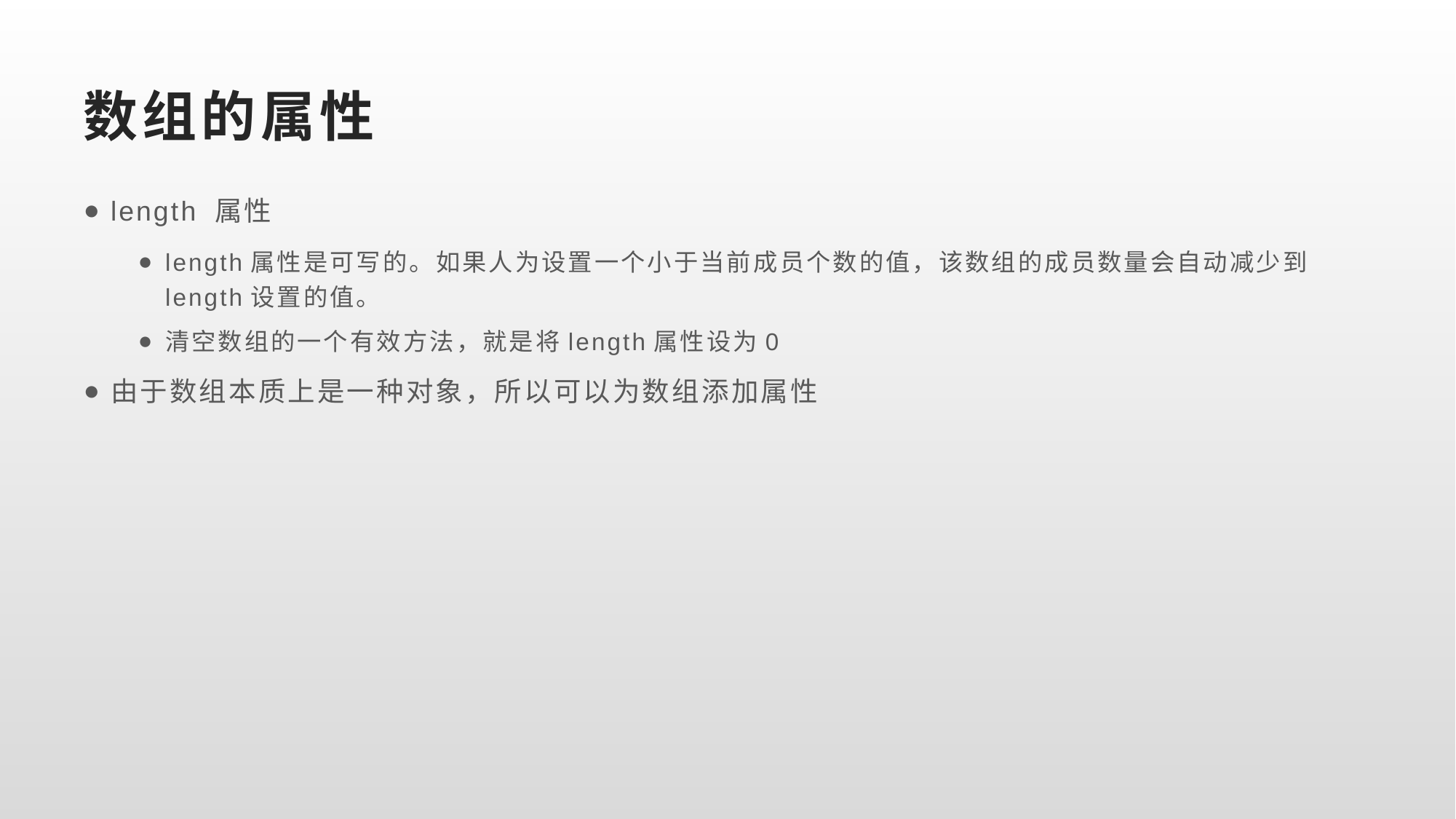

# 数组的属性
length 属性
length属性是可写的。如果人为设置一个小于当前成员个数的值，该数组的成员数量会自动减少到length设置的值。
清空数组的一个有效方法，就是将length属性设为0
由于数组本质上是一种对象，所以可以为数组添加属性